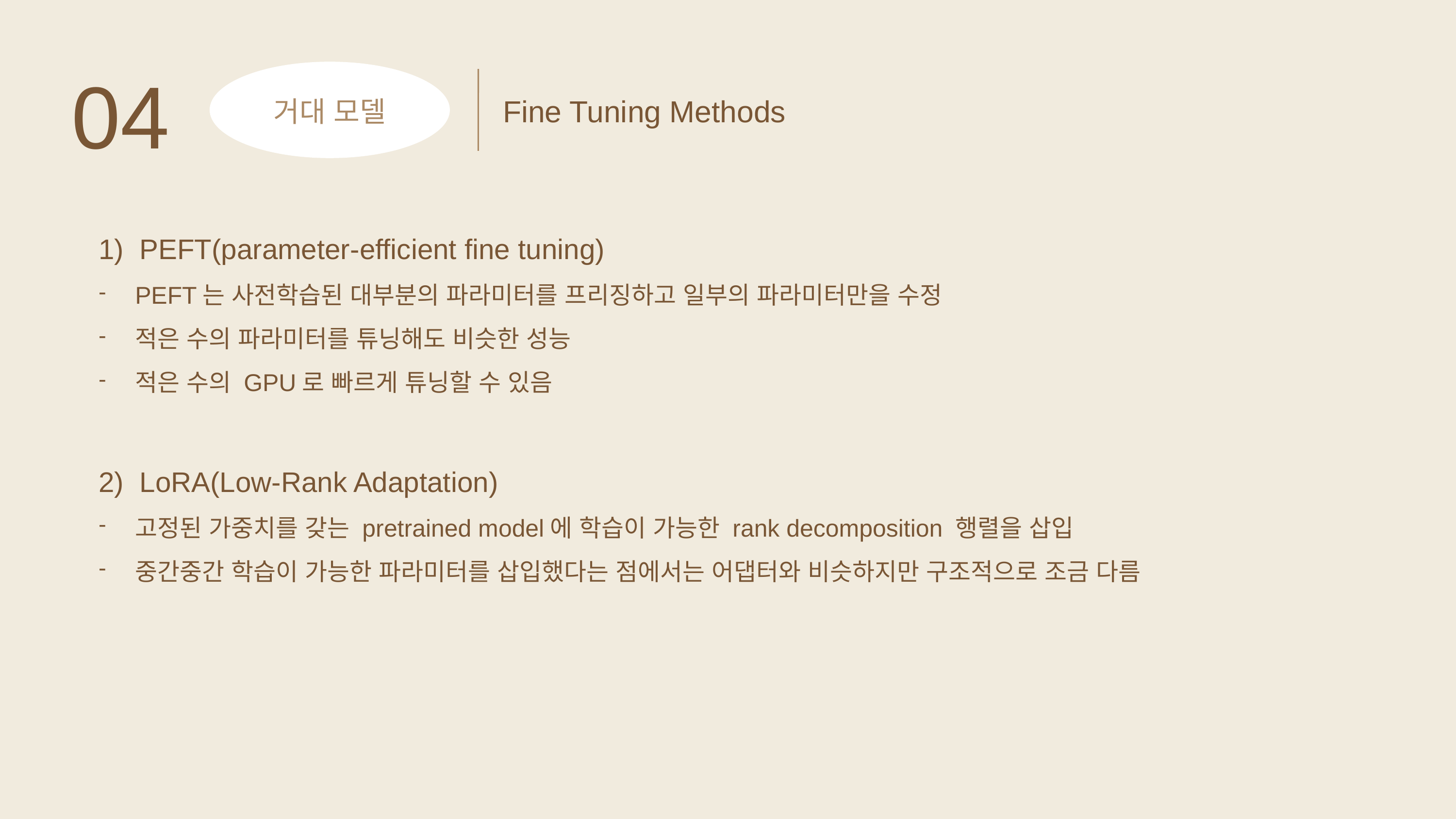

04

Fine Tuning Methods
거대 모델
PEFT(parameter-efficient fine tuning)
PEFT는 사전학습된 대부분의 파라미터를 프리징하고 일부의 파라미터만을 수정
적은 수의 파라미터를 튜닝해도 비슷한 성능
적은 수의 GPU로 빠르게 튜닝할 수 있음

LoRA(Low-Rank Adaptation)
고정된 가중치를 갖는 pretrained model에 학습이 가능한 rank decomposition 행렬을 삽입
중간중간 학습이 가능한 파라미터를 삽입했다는 점에서는 어댑터와 비슷하지만 구조적으로 조금 다름